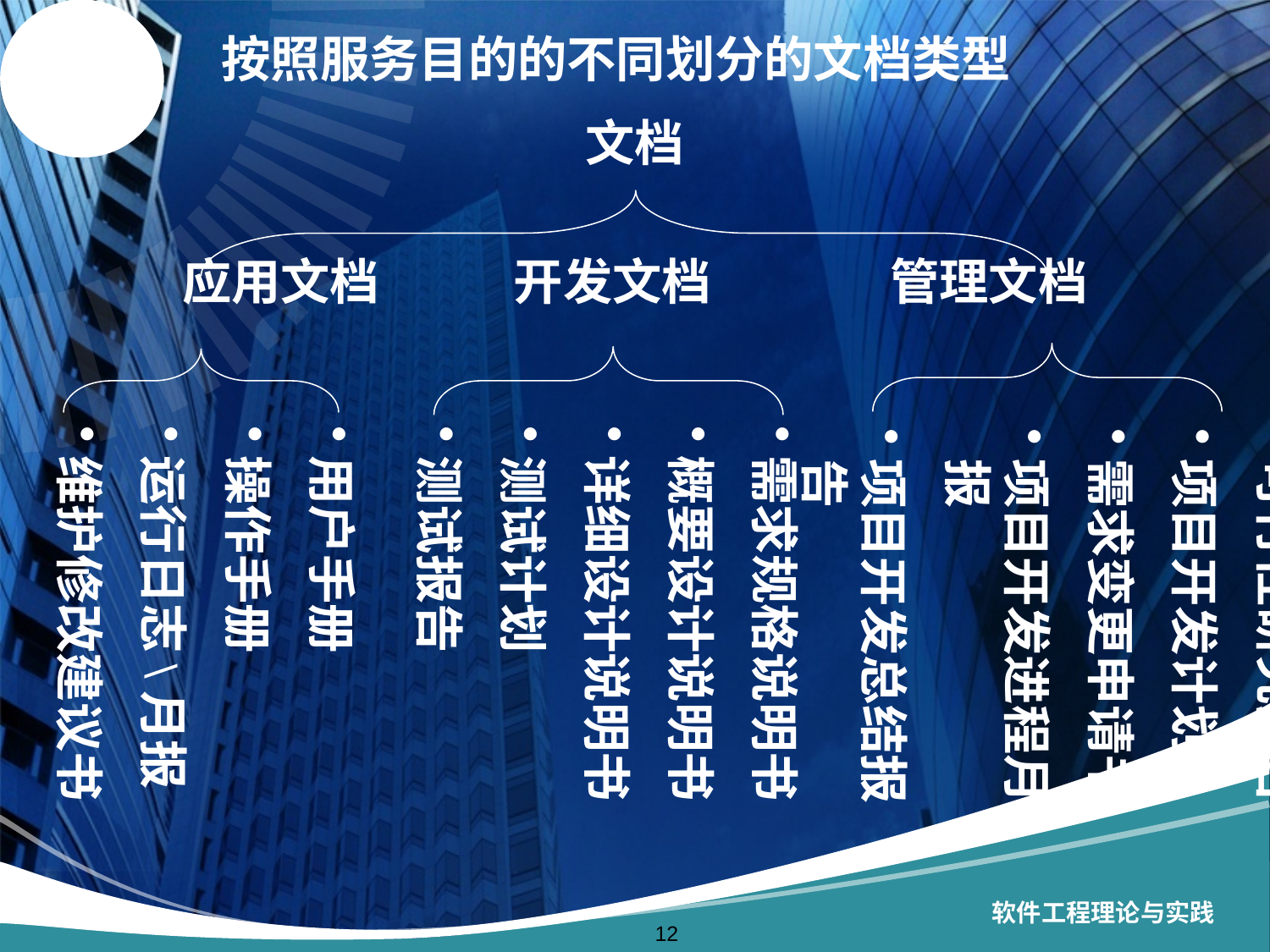

# 按照服务目的的不同划分的文档类型
文档

应用文档            开发文档                管理文档

用户手册
操作手册
运行日志\月报
维护修改建议书
可行性研究报告
项目开发计划
需求变更申请书
项目开发进程月报
项目开发总结报告
需求规格说明书
概要设计说明书
详细设计说明书
测试计划
测试报告
软件工程理论与实践
12